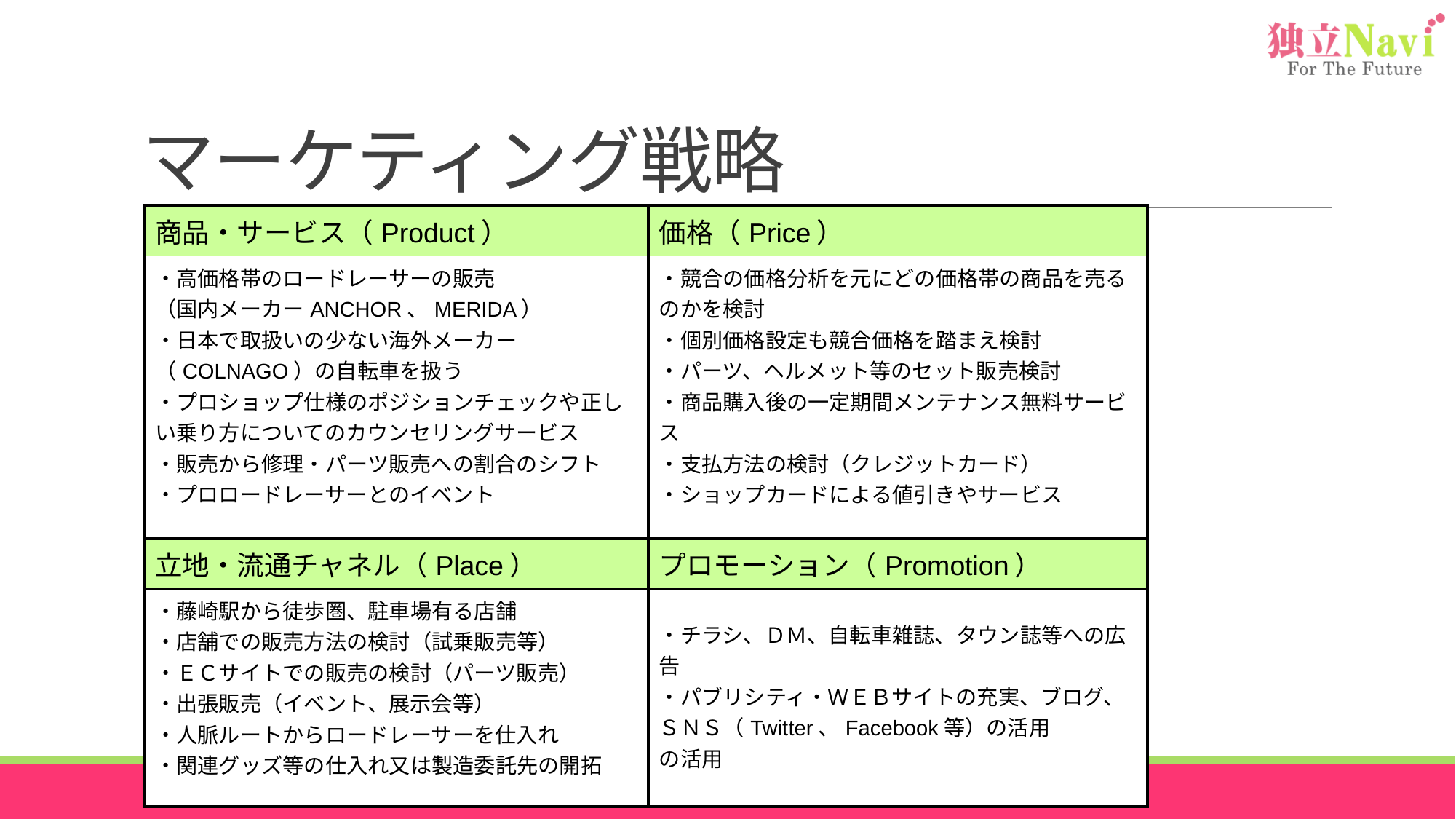

# マーケティング戦略
| 商品・サービス（Product） | 価格（Price） |
| --- | --- |
| ・高価格帯のロードレーサーの販売 （国内メーカーANCHOR、MERIDA） ・日本で取扱いの少ない海外メーカー（COLNAGO）の自転車を扱う ・プロショップ仕様のポジションチェックや正しい乗り方についてのカウンセリングサービス ・販売から修理・パーツ販売への割合のシフト ・プロロードレーサーとのイベント | ・競合の価格分析を元にどの価格帯の商品を売るのかを検討 ・個別価格設定も競合価格を踏まえ検討 ・パーツ、ヘルメット等のセット販売検討 ・商品購入後の一定期間メンテナンス無料サービス ・支払方法の検討（クレジットカード） ・ショップカードによる値引きやサービス |
| 立地・流通チャネル（Place） | プロモーション（Promotion） |
| ・藤崎駅から徒歩圏、駐車場有る店舗 ・店舗での販売方法の検討（試乗販売等） ・ＥＣサイトでの販売の検討（パーツ販売） ・出張販売（イベント、展示会等） ・人脈ルートからロードレーサーを仕入れ ・関連グッズ等の仕入れ又は製造委託先の開拓 | ・チラシ、ＤＭ、自転車雑誌、タウン誌等への広告 ・パブリシティ・ＷＥＢサイトの充実、ブログ、ＳＮＳ（Twitter、Facebook等）の活用 の活用 |